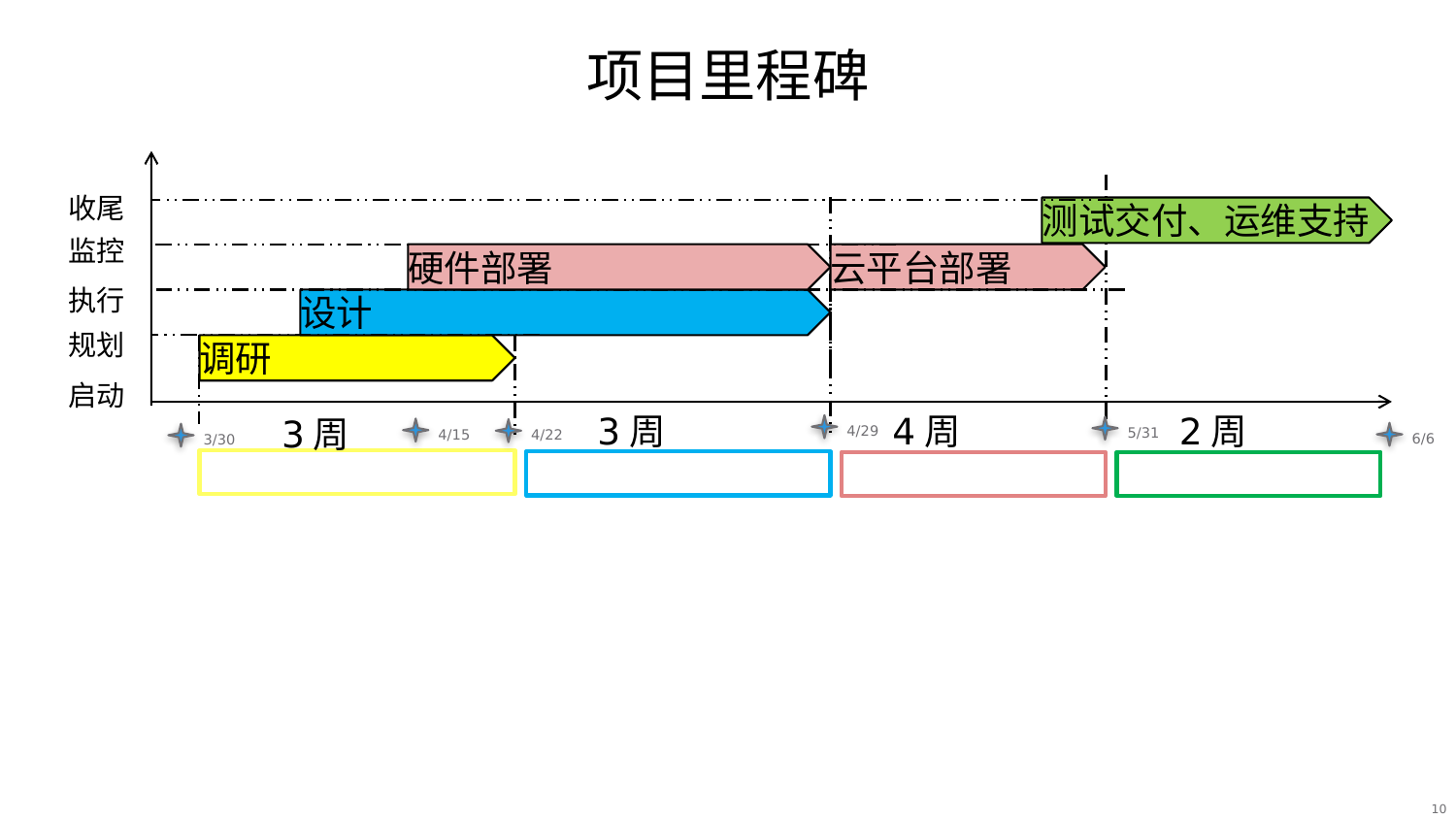

# 项目里程碑
收尾
测试交付、运维支持
监控
硬件部署
云平台部署
执行
设计
规划
调研
启动
3周
4周
2周
3周

4/29

5/31

4/15

4/22

6/6

3/30